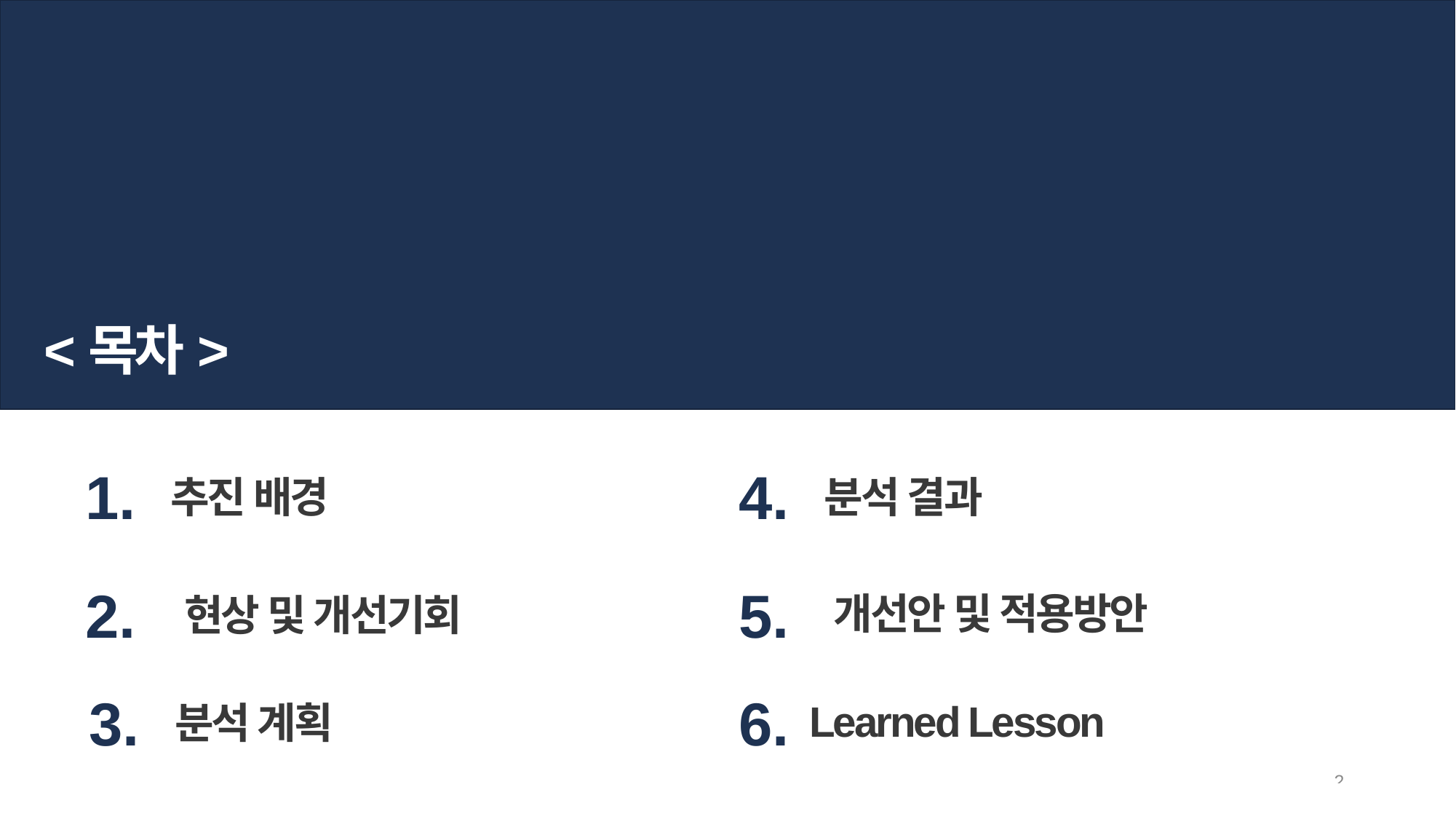

<목차>
1.
추진 배경
4.
분석 결과

2.
현상 및 개선기회
5.
개선안 및 적용방안
6.
Learned Lesson
3.
분석 계획
2